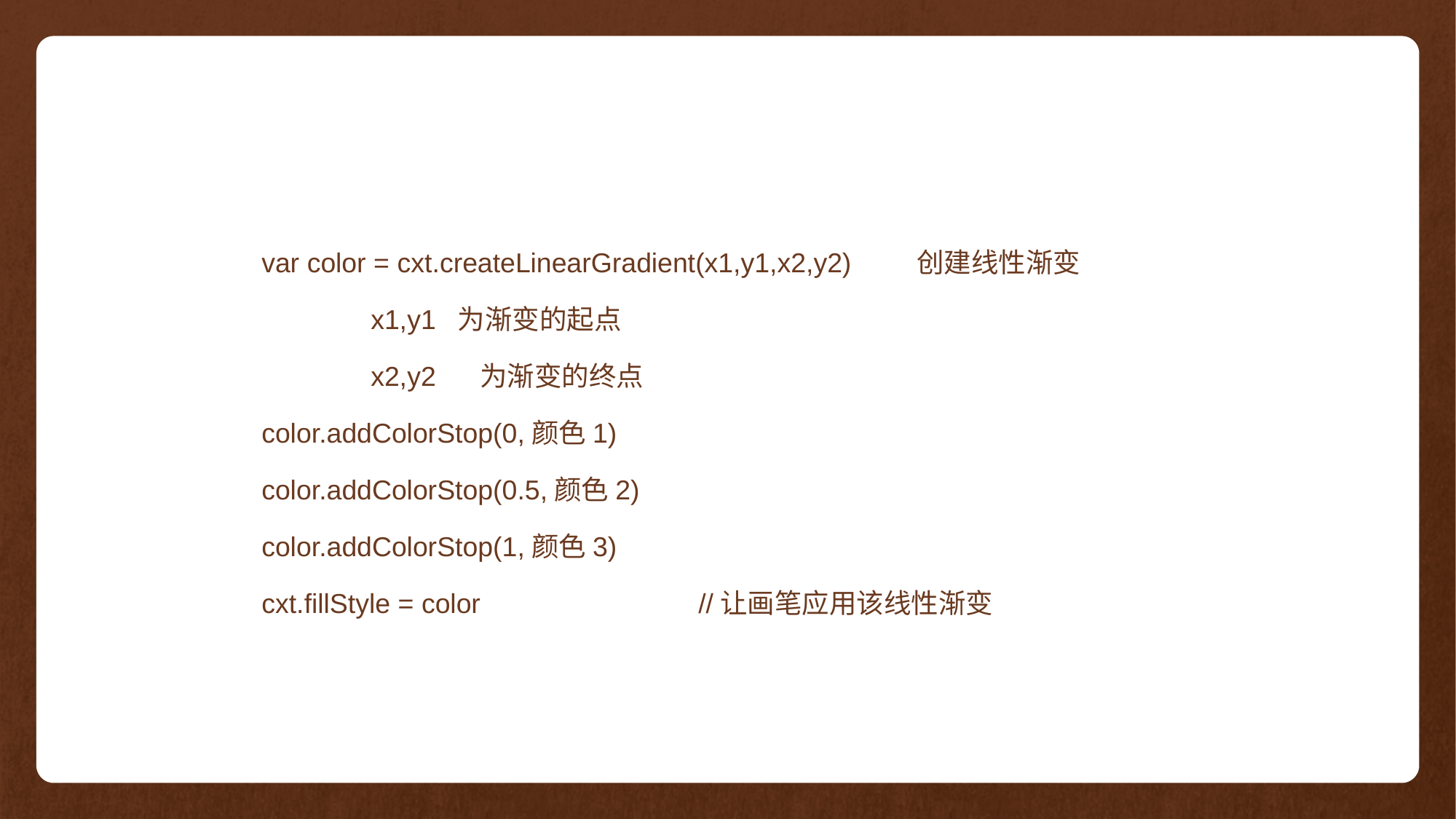

var color = cxt.createLinearGradient(x1,y1,x2,y2)	创建线性渐变
	x1,y1  为渐变的起点
	x2,y2	为渐变的终点
color.addColorStop(0,颜色1)
color.addColorStop(0.5,颜色2)
color.addColorStop(1,颜色3)
cxt.fillStyle = color		//让画笔应用该线性渐变